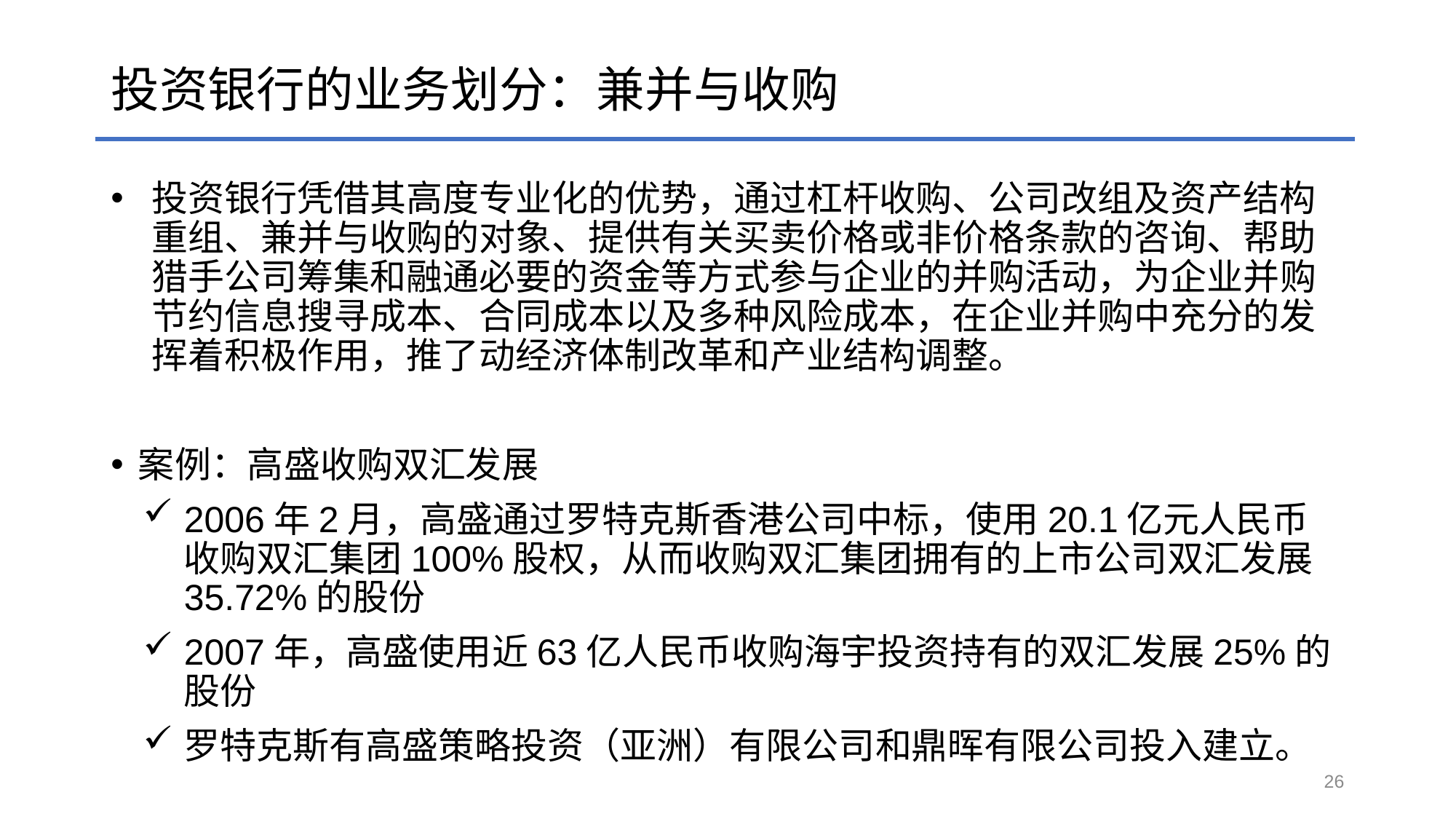

# 投资银行的业务划分：兼并与收购
投资银行凭借其高度专业化的优势，通过杠杆收购、公司改组及资产结构重组、兼并与收购的对象、提供有关买卖价格或非价格条款的咨询、帮助猎手公司筹集和融通必要的资金等方式参与企业的并购活动，为企业并购节约信息搜寻成本、合同成本以及多种风险成本，在企业并购中充分的发挥着积极作用，推了动经济体制改革和产业结构调整。

案例：高盛收购双汇发展
2006年2月，高盛通过罗特克斯香港公司中标，使用20.1亿元人民币收购双汇集团100%股权，从而收购双汇集团拥有的上市公司双汇发展35.72%的股份
2007年，高盛使用近63亿人民币收购海宇投资持有的双汇发展25%的股份
罗特克斯有高盛策略投资（亚洲）有限公司和鼎晖有限公司投入建立。
26